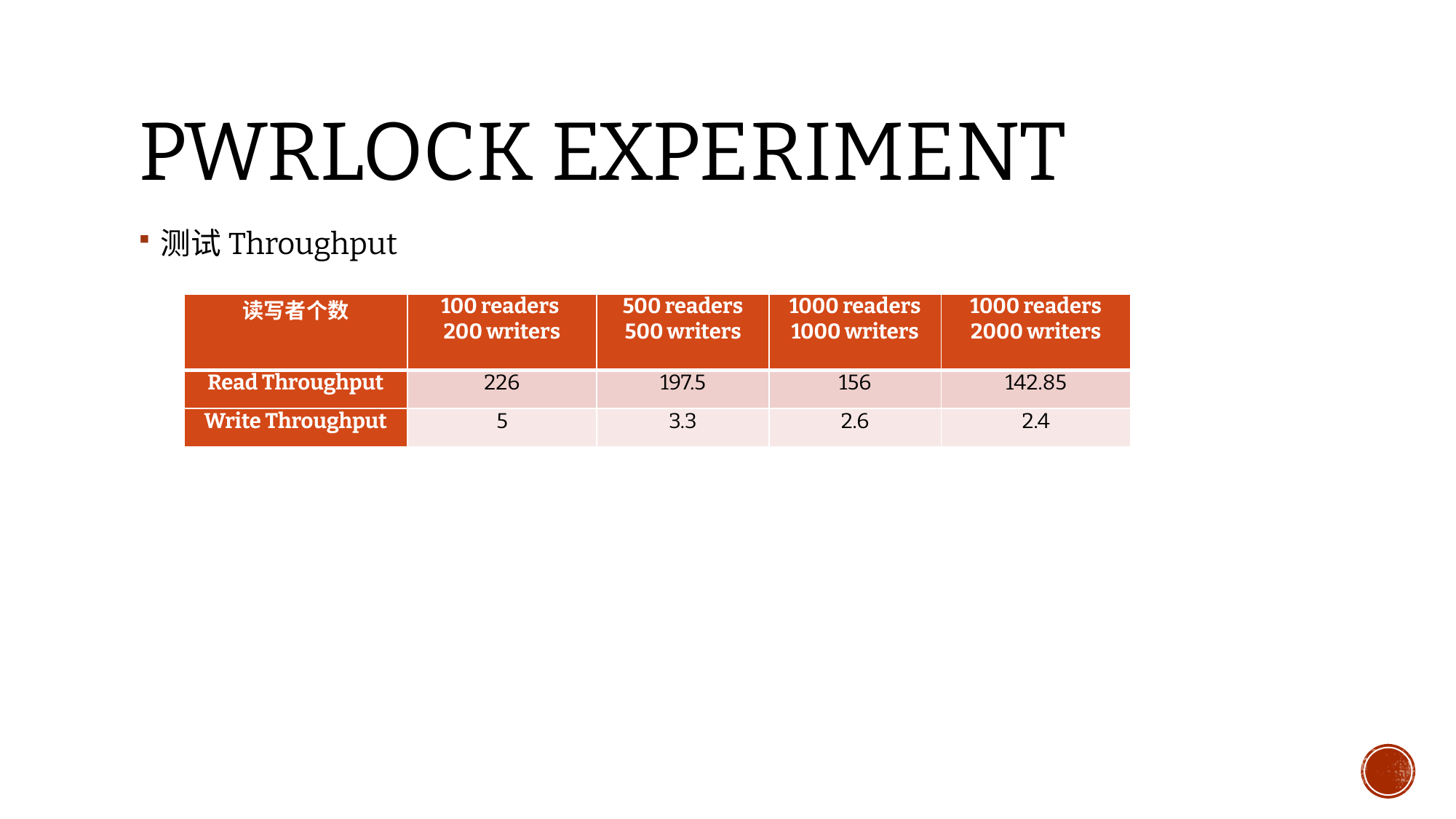

# PWRlock experiment
测试Throughput
| 读写者个数 | 100 readers 200 writers | 500 readers 500 writers | 1000 readers 1000 writers | 1000 readers 2000 writers |
| --- | --- | --- | --- | --- |
| Read Throughput | 226 | 197.5 | 156 | 142.85 |
| Write Throughput | 5 | 3.3 | 2.6 | 2.4 |